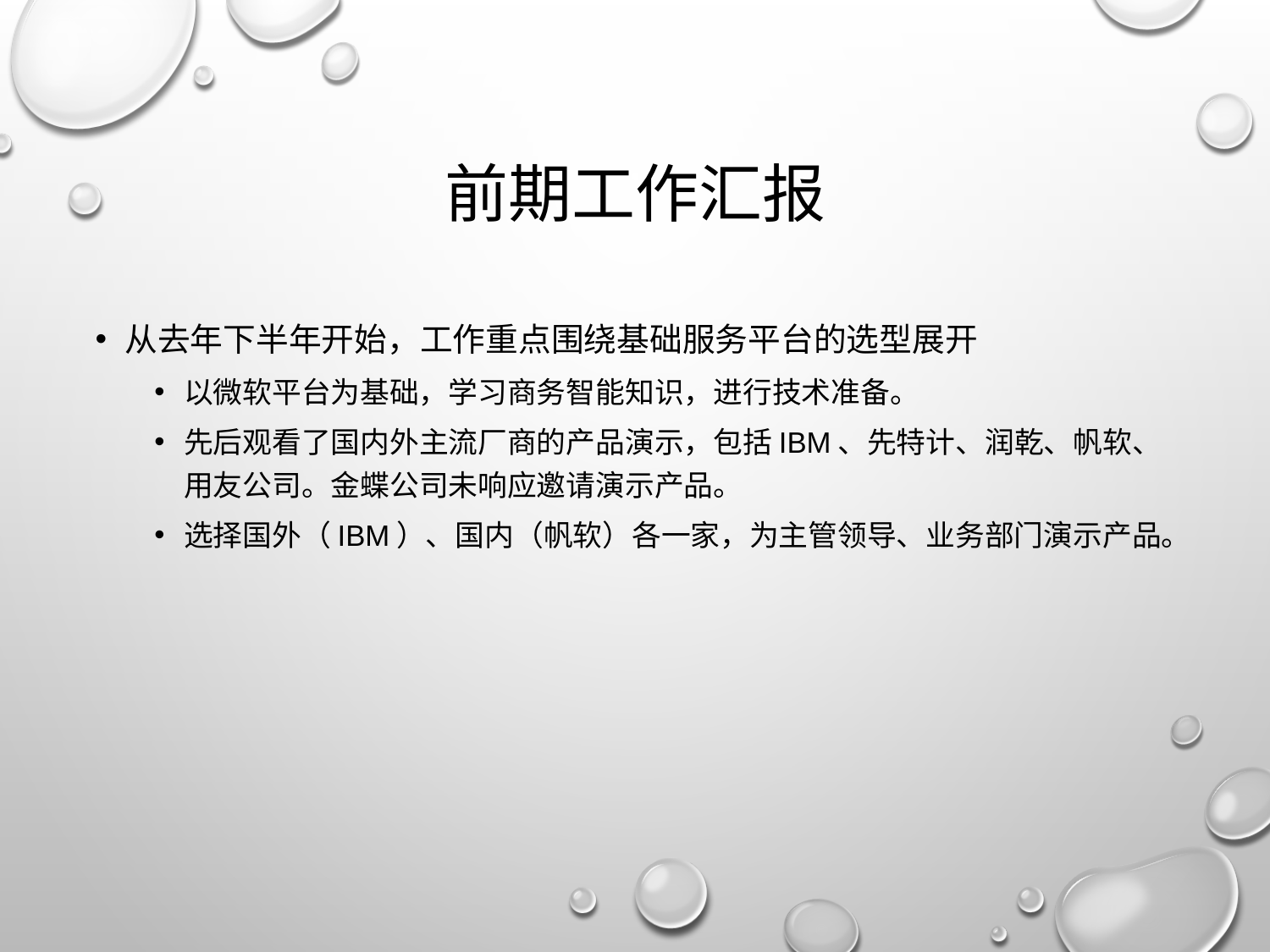

# 前期工作汇报
从去年下半年开始，工作重点围绕基础服务平台的选型展开
以微软平台为基础，学习商务智能知识，进行技术准备。
先后观看了国内外主流厂商的产品演示，包括IBM、先特计、润乾、帆软、用友公司。金蝶公司未响应邀请演示产品。
选择国外（IBM）、国内（帆软）各一家，为主管领导、业务部门演示产品。